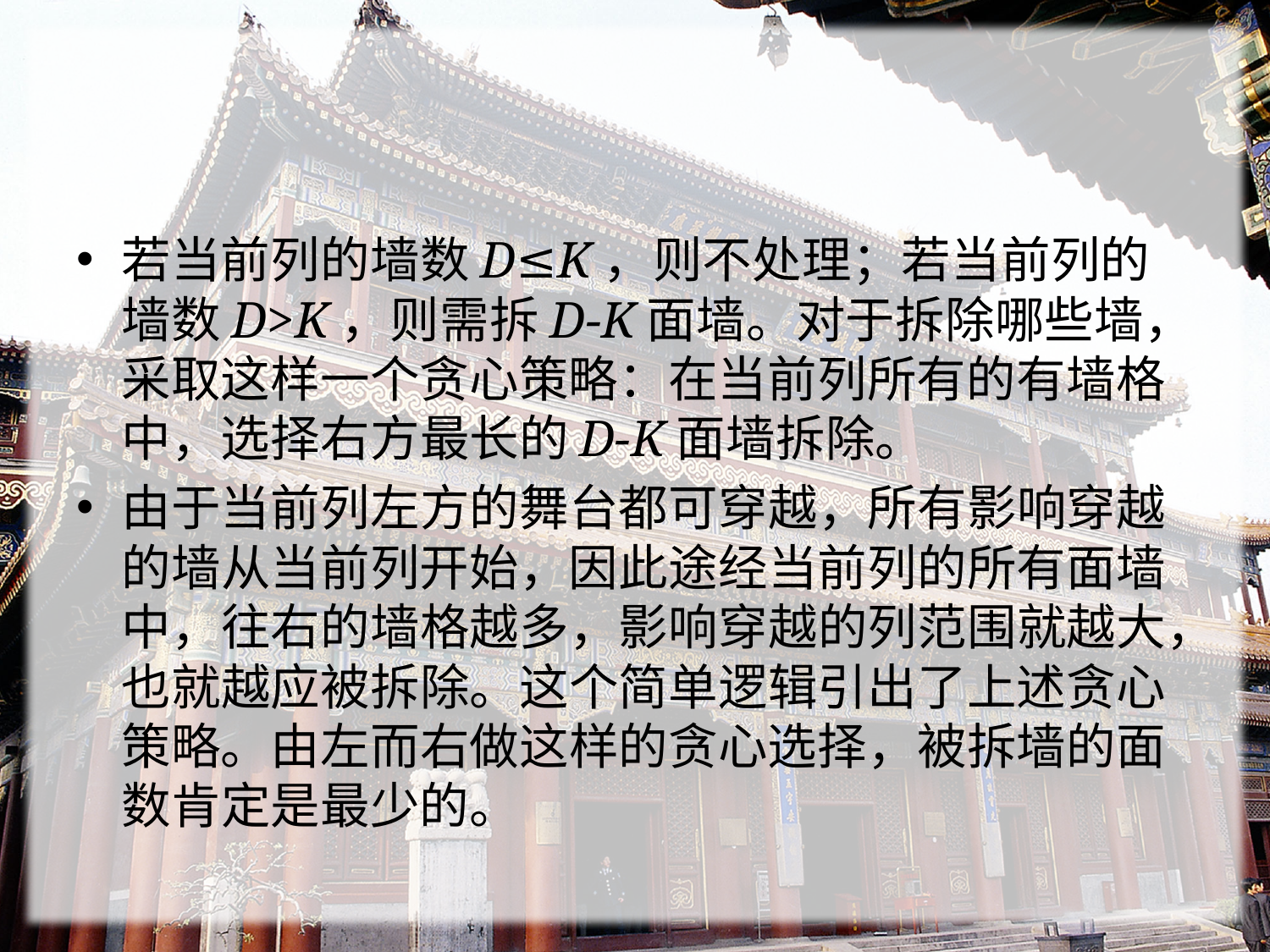

#
若当前列的墙数D≤K，则不处理；若当前列的墙数D>K，则需拆D-K面墙。对于拆除哪些墙，采取这样一个贪心策略：在当前列所有的有墙格中，选择右方最长的D-K面墙拆除。
由于当前列左方的舞台都可穿越，所有影响穿越的墙从当前列开始，因此途经当前列的所有面墙中，往右的墙格越多，影响穿越的列范围就越大，也就越应被拆除。这个简单逻辑引出了上述贪心策略。由左而右做这样的贪心选择，被拆墙的面数肯定是最少的。